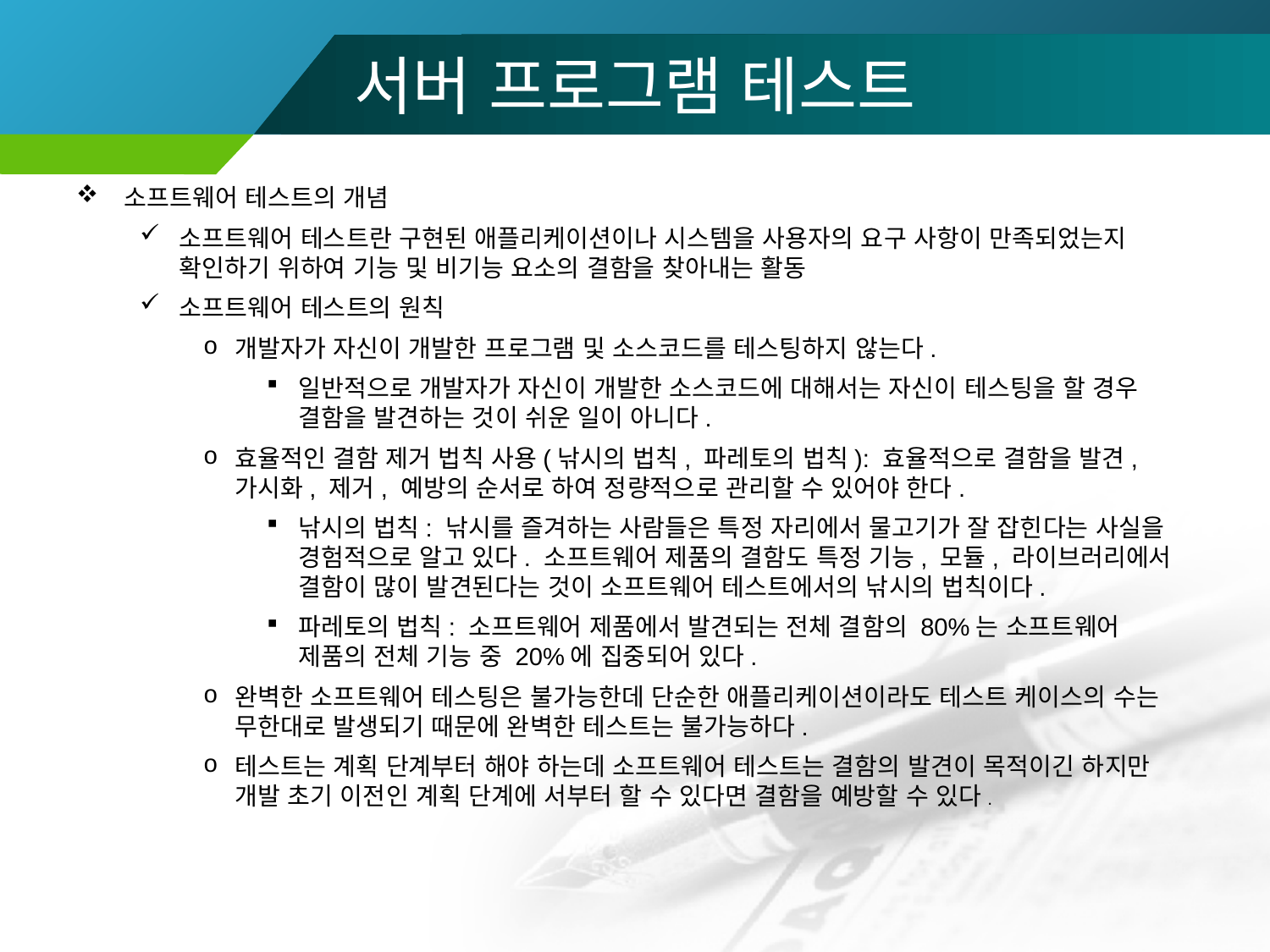

# 서버 프로그램 테스트
소프트웨어 테스트의 개념
소프트웨어 테스트란 구현된 애플리케이션이나 시스템을 사용자의 요구 사항이 만족되었는지 확인하기 위하여 기능 및 비기능 요소의 결함을 찾아내는 활동
소프트웨어 테스트의 원칙
개발자가 자신이 개발한 프로그램 및 소스코드를 테스팅하지 않는다.
일반적으로 개발자가 자신이 개발한 소스코드에 대해서는 자신이 테스팅을 할 경우 결함을 발견하는 것이 쉬운 일이 아니다.
효율적인 결함 제거 법칙 사용(낚시의 법칙, 파레토의 법칙): 효율적으로 결함을 발견, 가시화, 제거, 예방의 순서로 하여 정량적으로 관리할 수 있어야 한다.
낚시의 법칙: 낚시를 즐겨하는 사람들은 특정 자리에서 물고기가 잘 잡힌다는 사실을 경험적으로 알고 있다. 소프트웨어 제품의 결함도 특정 기능, 모듈, 라이브러리에서 결함이 많이 발견된다는 것이 소프트웨어 테스트에서의 낚시의 법칙이다.
파레토의 법칙: 소프트웨어 제품에서 발견되는 전체 결함의 80%는 소프트웨어 제품의 전체 기능 중 20%에 집중되어 있다.
완벽한 소프트웨어 테스팅은 불가능한데 단순한 애플리케이션이라도 테스트 케이스의 수는 무한대로 발생되기 때문에 완벽한 테스트는 불가능하다.
테스트는 계획 단계부터 해야 하는데 소프트웨어 테스트는 결함의 발견이 목적이긴 하지만 개발 초기 이전인 계획 단계에 서부터 할 수 있다면 결함을 예방할 수 있다.